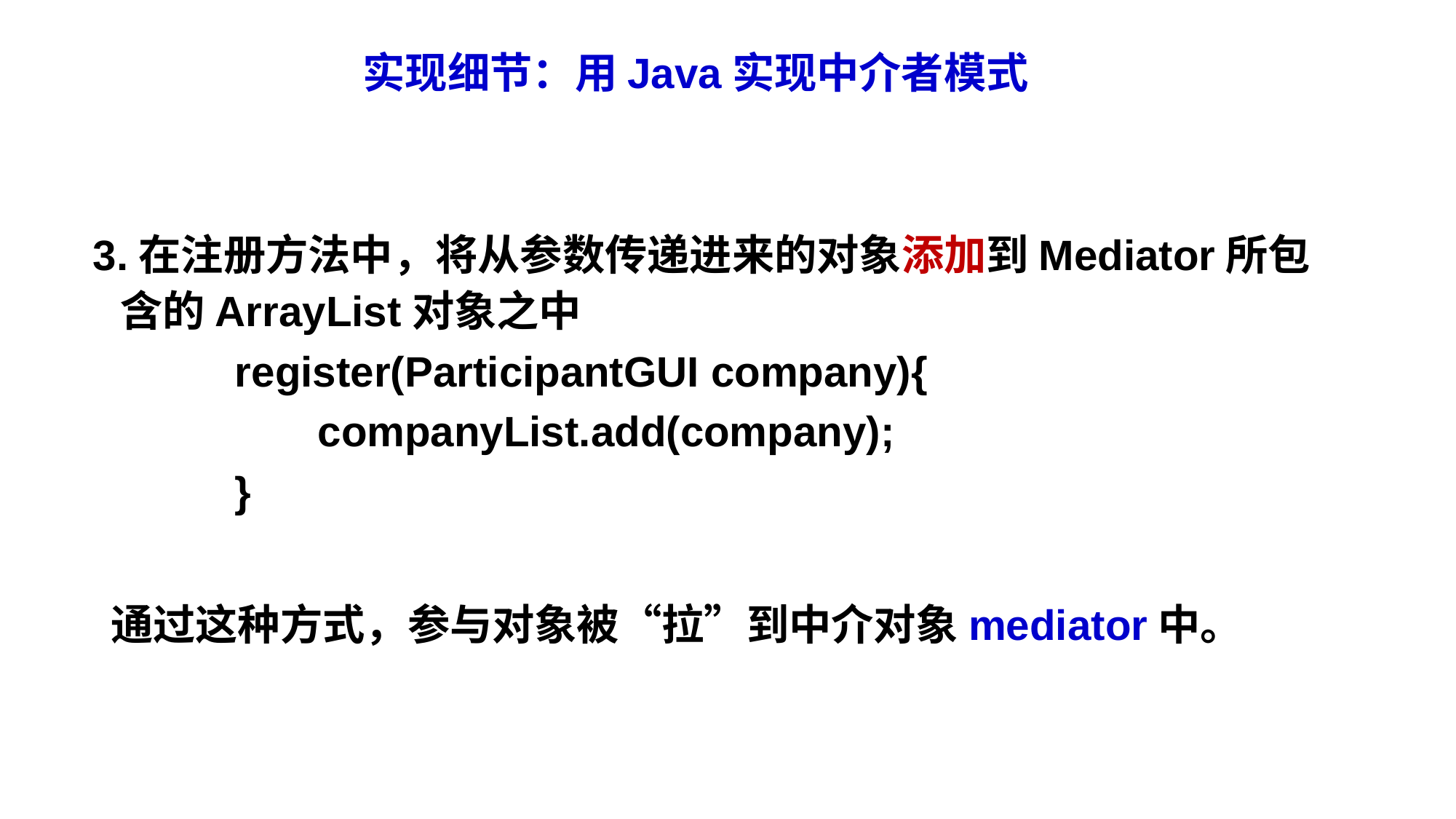

实现细节：用Java实现中介者模式
#
3.在注册方法中，将从参数传递进来的对象添加到Mediator所包含的ArrayList对象之中
            register(ParticipantGUI company){
                   companyList.add(company);
            }
通过这种方式，参与对象被“拉”到中介对象mediator中。